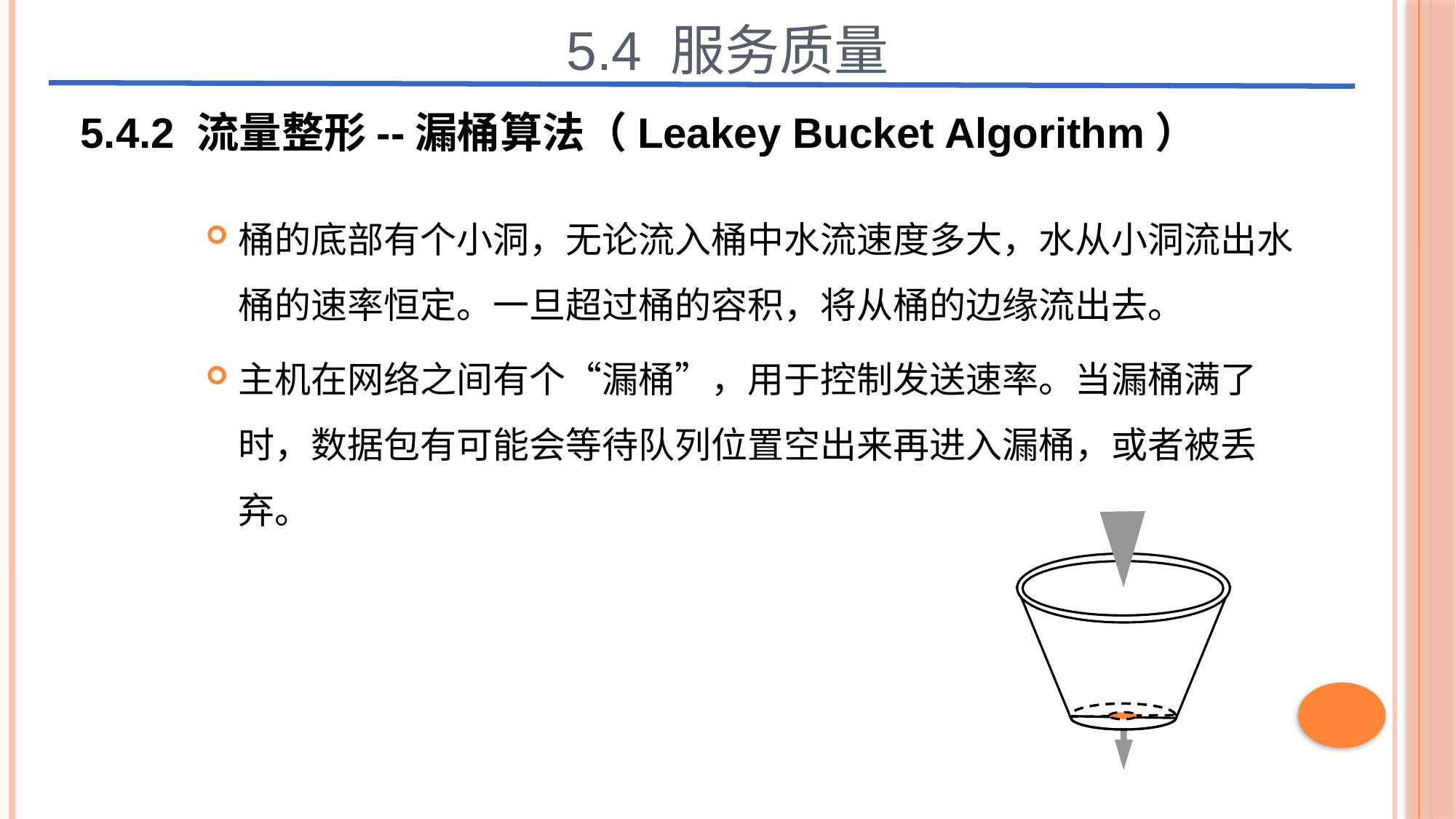

5.4 服务质量
5.4.2 流量整形--漏桶算法（Leakey Bucket Algorithm）
桶的底部有个小洞，无论流入桶中水流速度多大，水从小洞流出水桶的速率恒定。一旦超过桶的容积，将从桶的边缘流出去。
主机在网络之间有个“漏桶”，用于控制发送速率。当漏桶满了时，数据包有可能会等待队列位置空出来再进入漏桶，或者被丢弃。